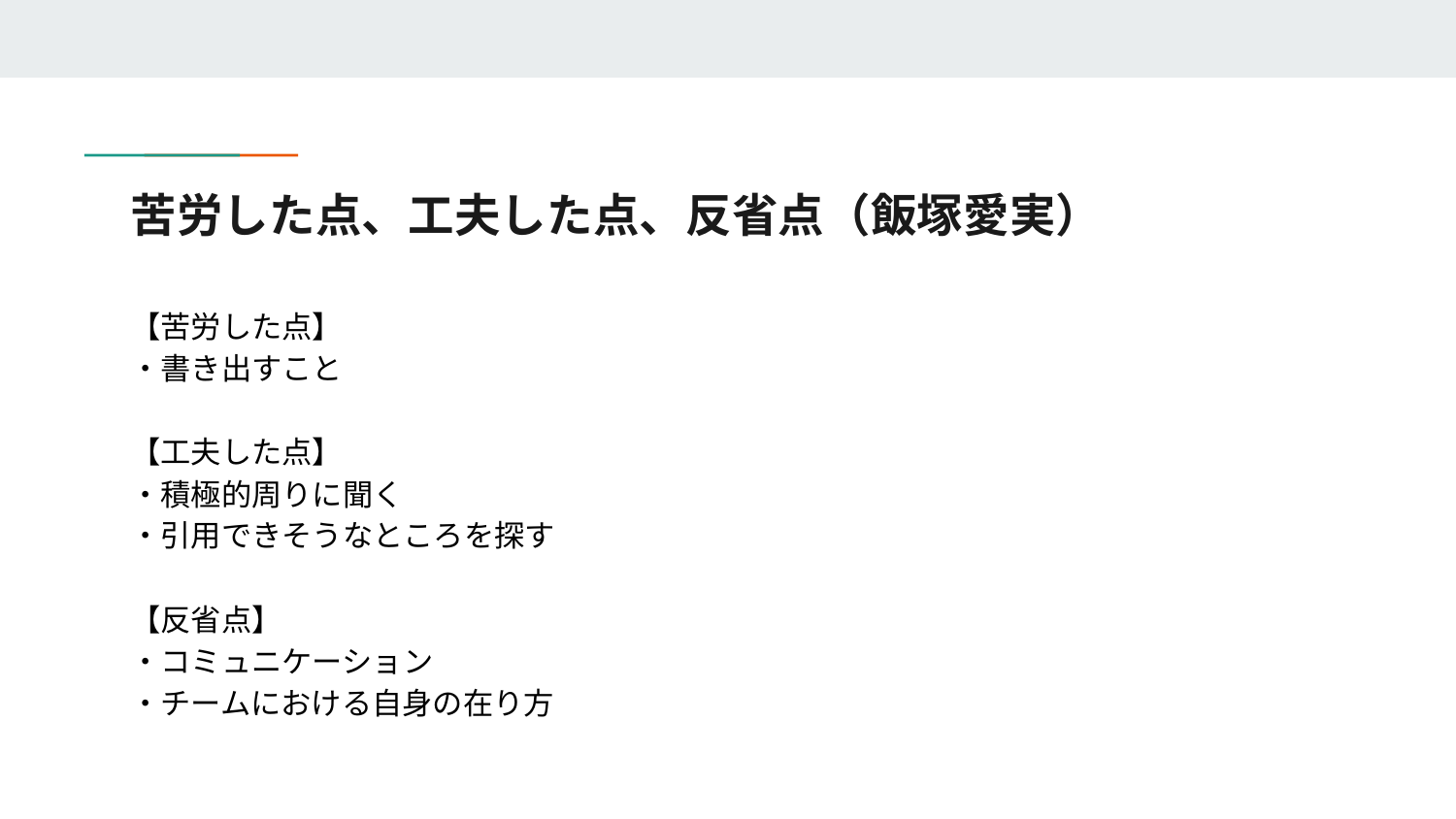

# 苦労した点、工夫した点、反省点（飯塚愛実）
【苦労した点】
・書き出すこと

【工夫した点】
・積極的周りに聞く
・引用できそうなところを探す

【反省点】
・コミュニケーション
・チームにおける自身の在り方